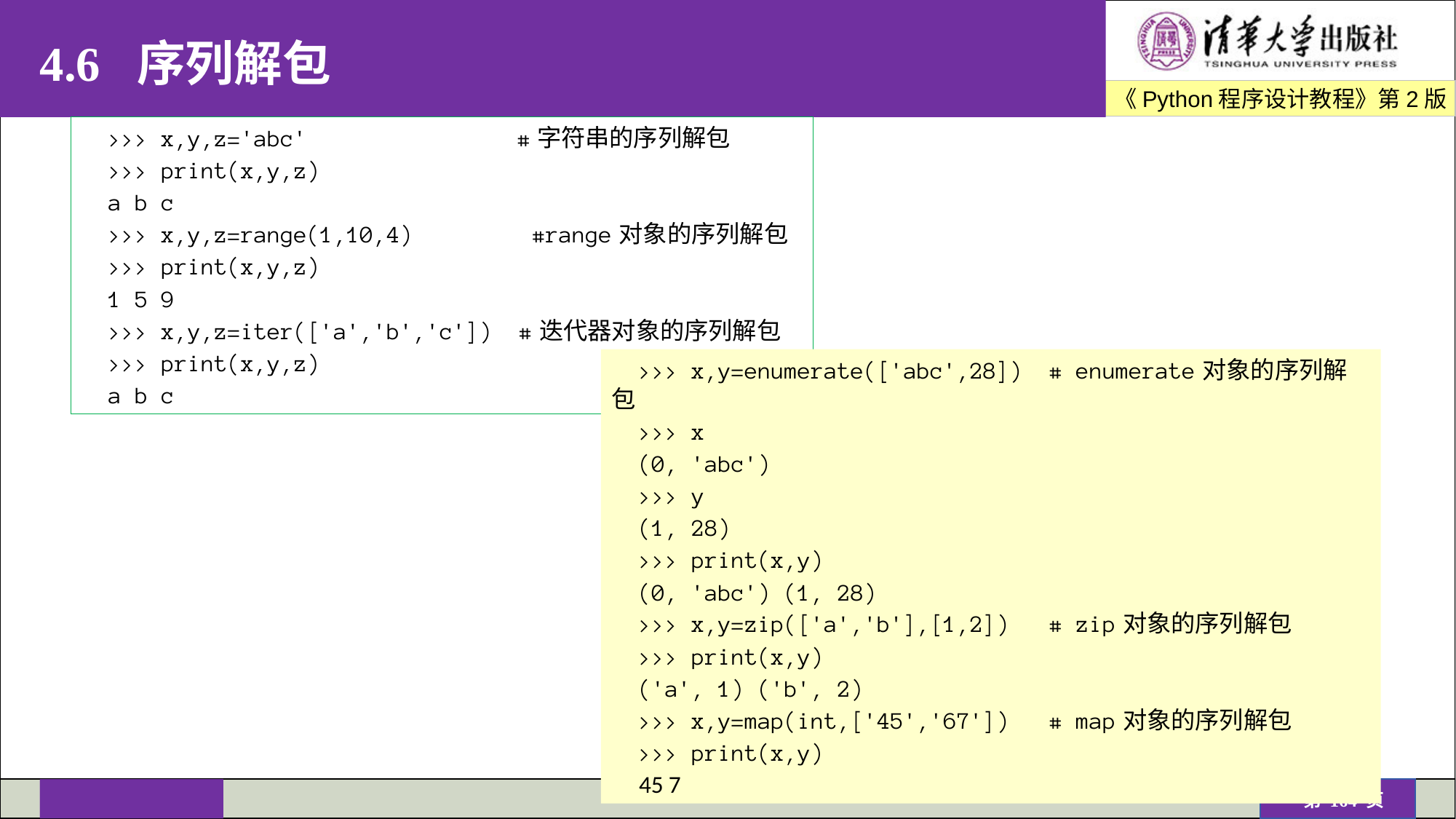

# 4.6  序列解包
>>> x,y,z='abc' 		#字符串的序列解包
>>> print(x,y,z)
a b c
>>> x,y,z=range(1,10,4)         #range对象的序列解包
>>> print(x,y,z)
1 5 9
>>> x,y,z=iter(['a','b','c'])  #迭代器对象的序列解包
>>> print(x,y,z)
a b c
>>> x,y=enumerate(['abc',28])  # enumerate对象的序列解包
>>> x
(0, 'abc')
>>> y
(1, 28)
>>> print(x,y)
(0, 'abc') (1, 28)
>>> x,y=zip(['a','b'],[1,2])   # zip对象的序列解包
>>> print(x,y)
('a', 1) ('b', 2)
>>> x,y=map(int,['45','67'])   # map对象的序列解包
>>> print(x,y)
45 7